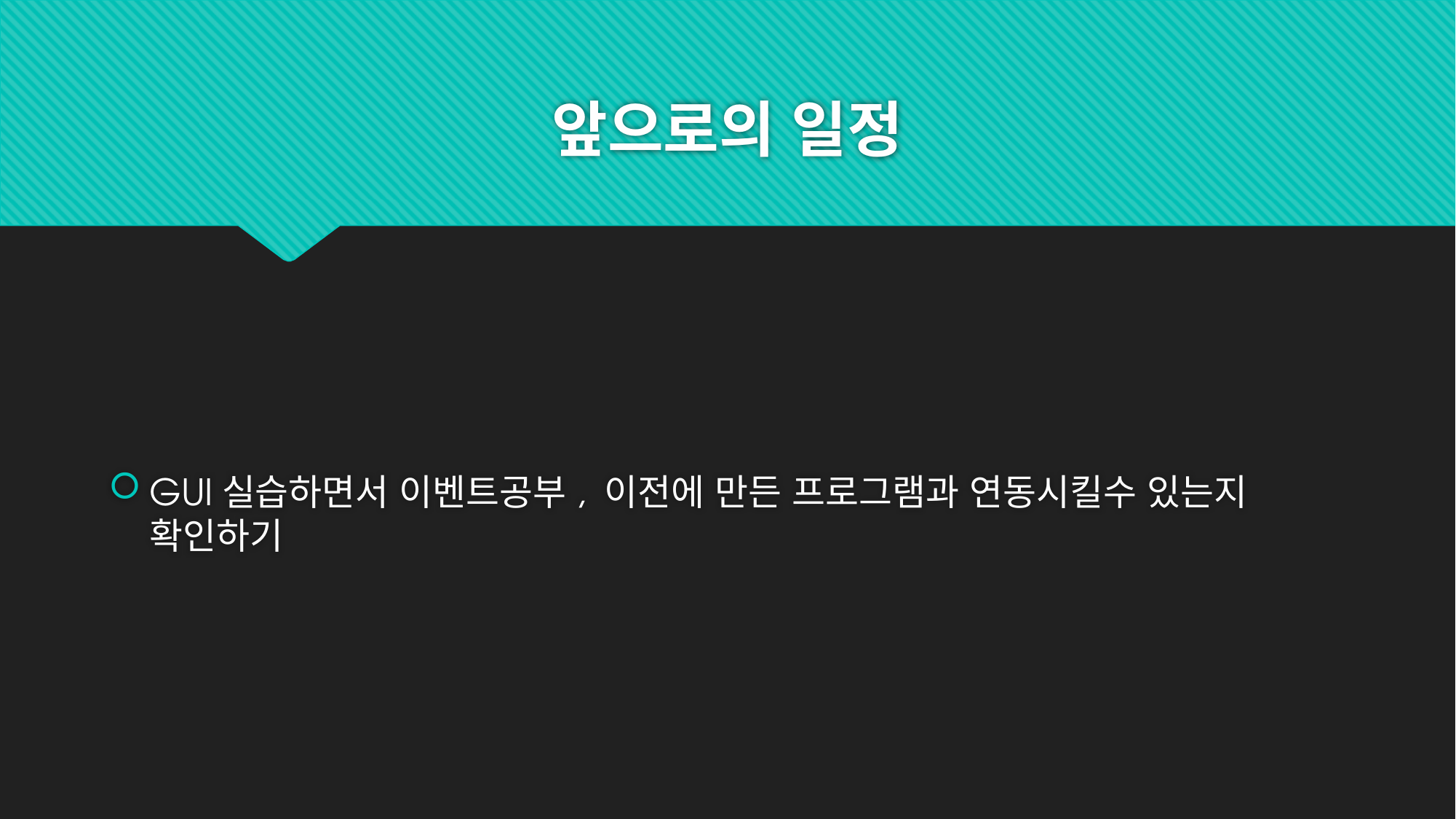

# 앞으로의 일정

GUI실습하면서 이벤트공부, 이전에 만든 프로그램과 연동시킬수 있는지 확인하기